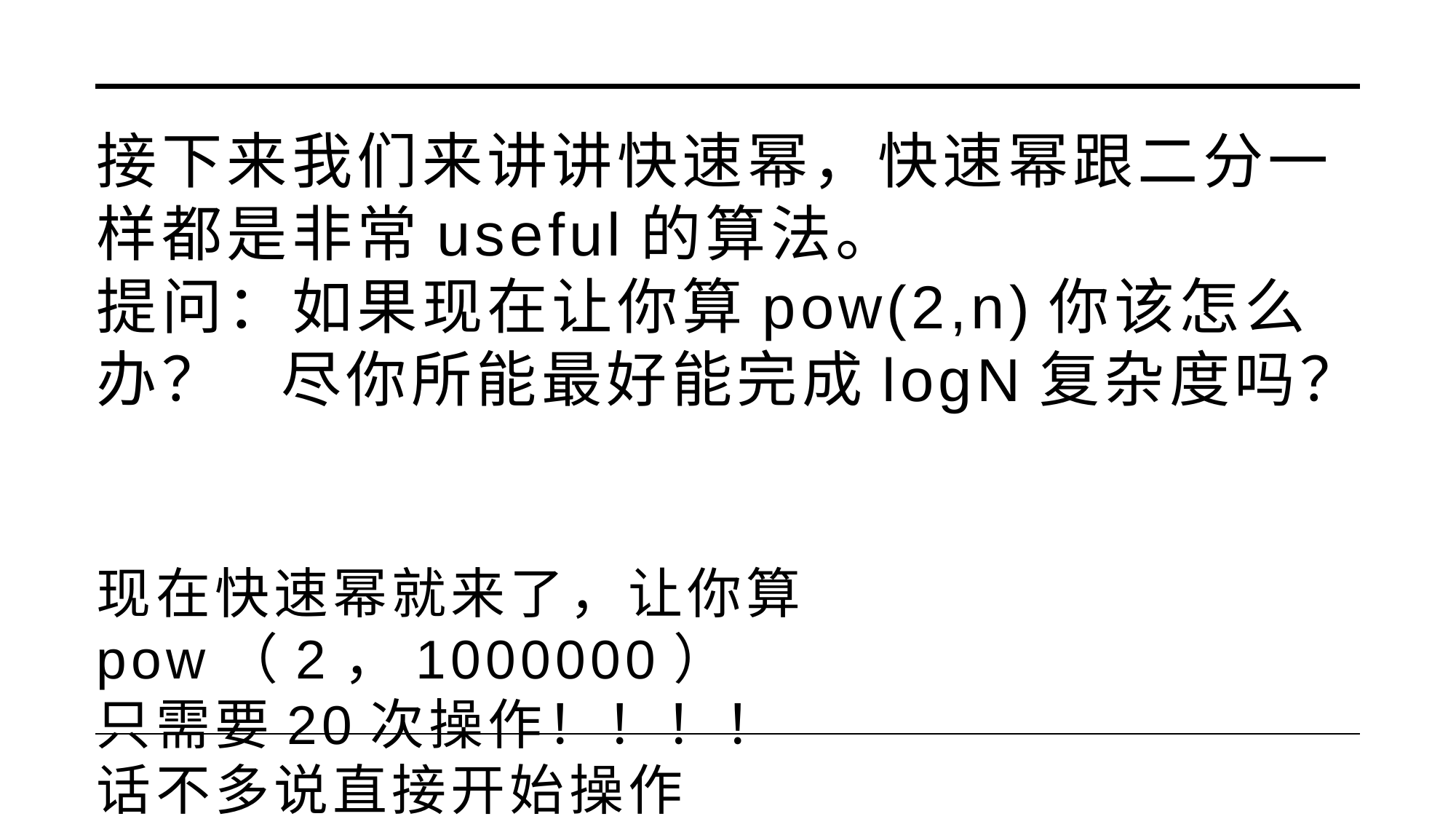

# 接下来我们来讲讲快速幂，快速幂跟二分一样都是非常useful的算法。 提问：如果现在让你算pow(2,n)你该怎么办？   尽你所能最好能完成logN复杂度吗？ 现在快速幂就来了，让你算pow（2，1000000） 只需要20次操作！！！！ 话不多说直接开始操作